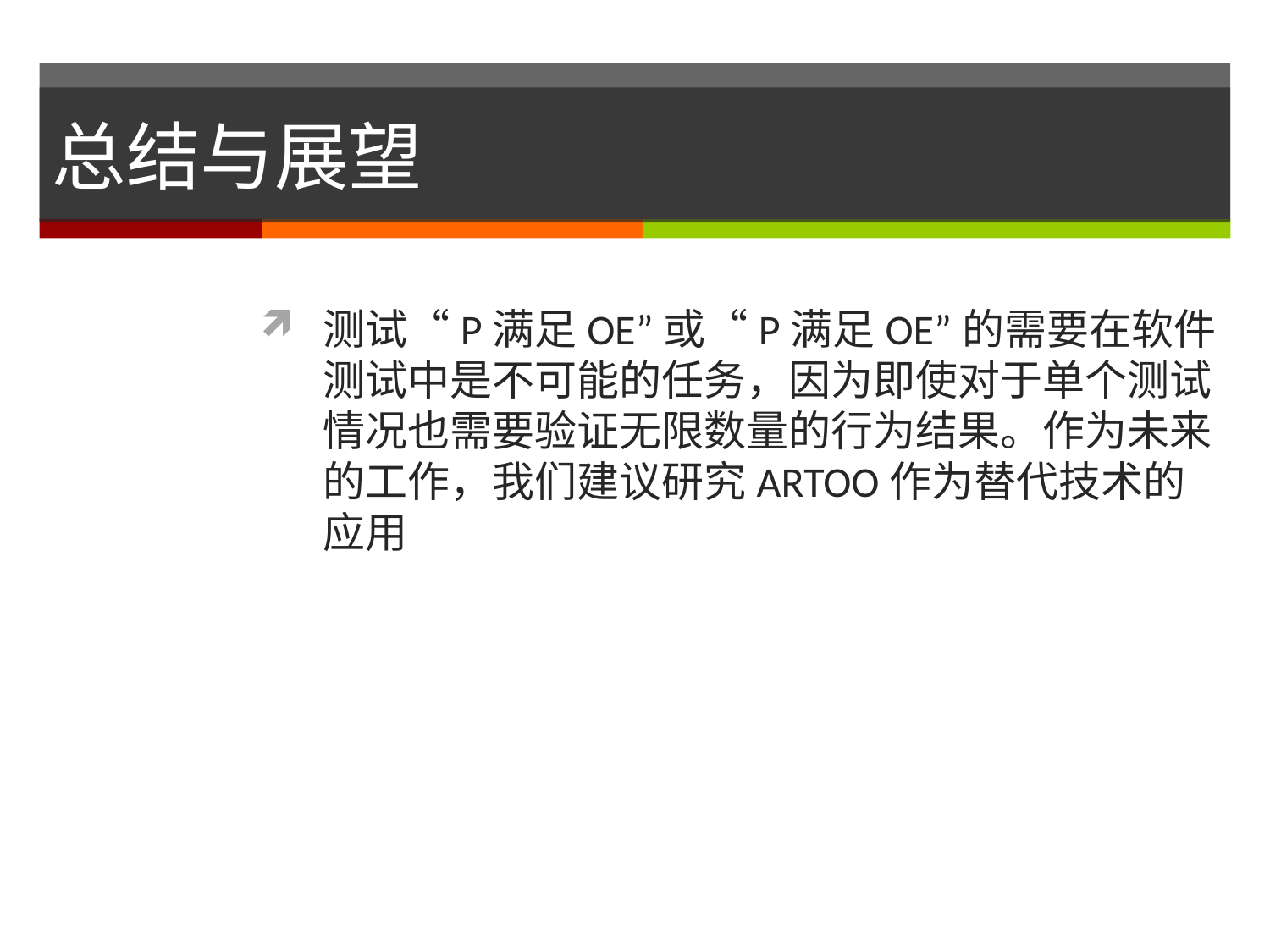

# 总结与展望
测试“P满足OE”或“P满足OE”的需要在软件测试中是不可能的任务，因为即使对于单个测试情况也需要验证无限数量的行为结果。作为未来的工作，我们建议研究ARTOO作为替代技术的应用